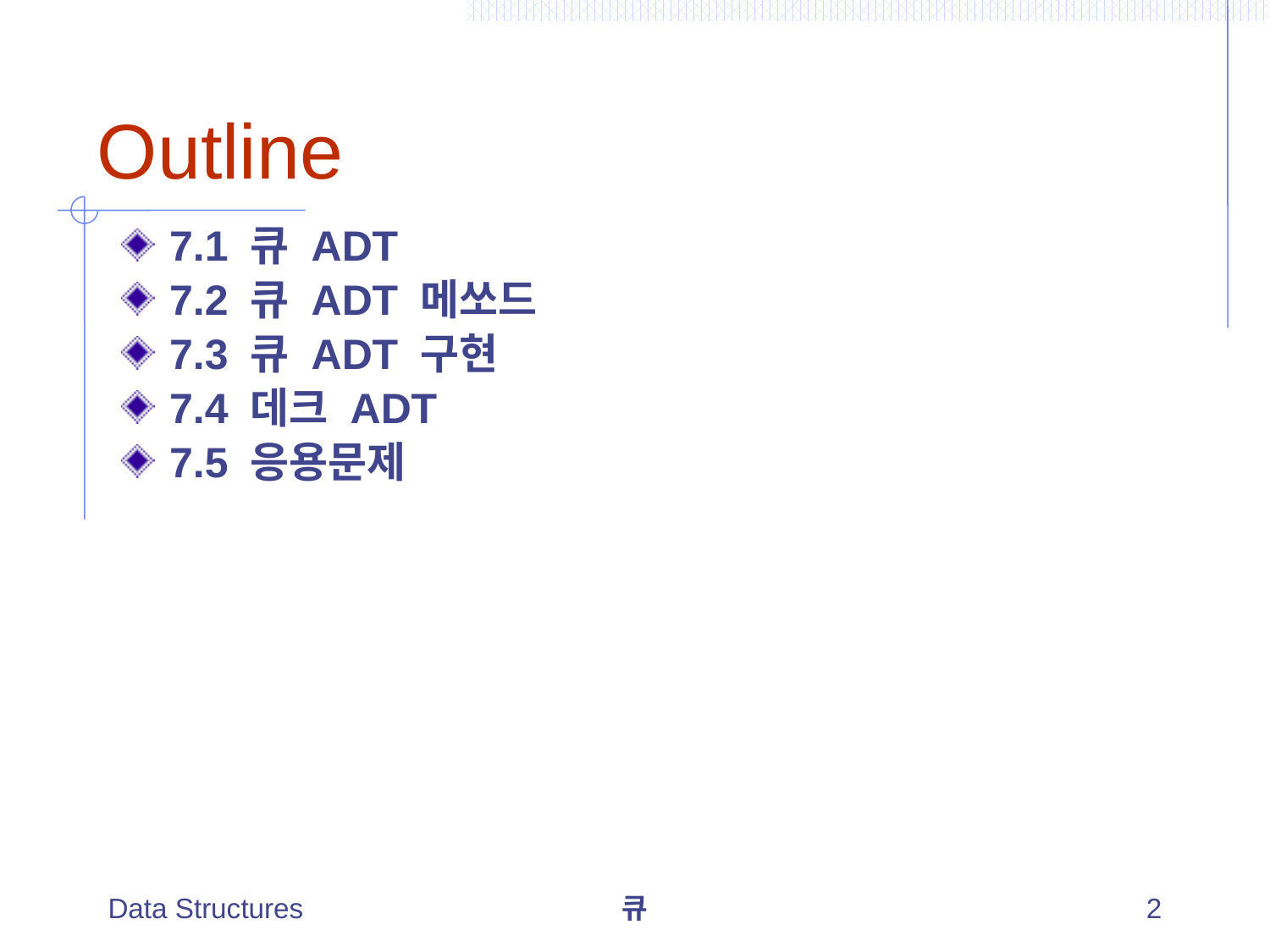

# Outline
7.1 큐 ADT
7.2 큐 ADT 메쏘드
7.3 큐 ADT 구현
7.4 데크 ADT
7.5 응용문제
Data Structures
큐
2